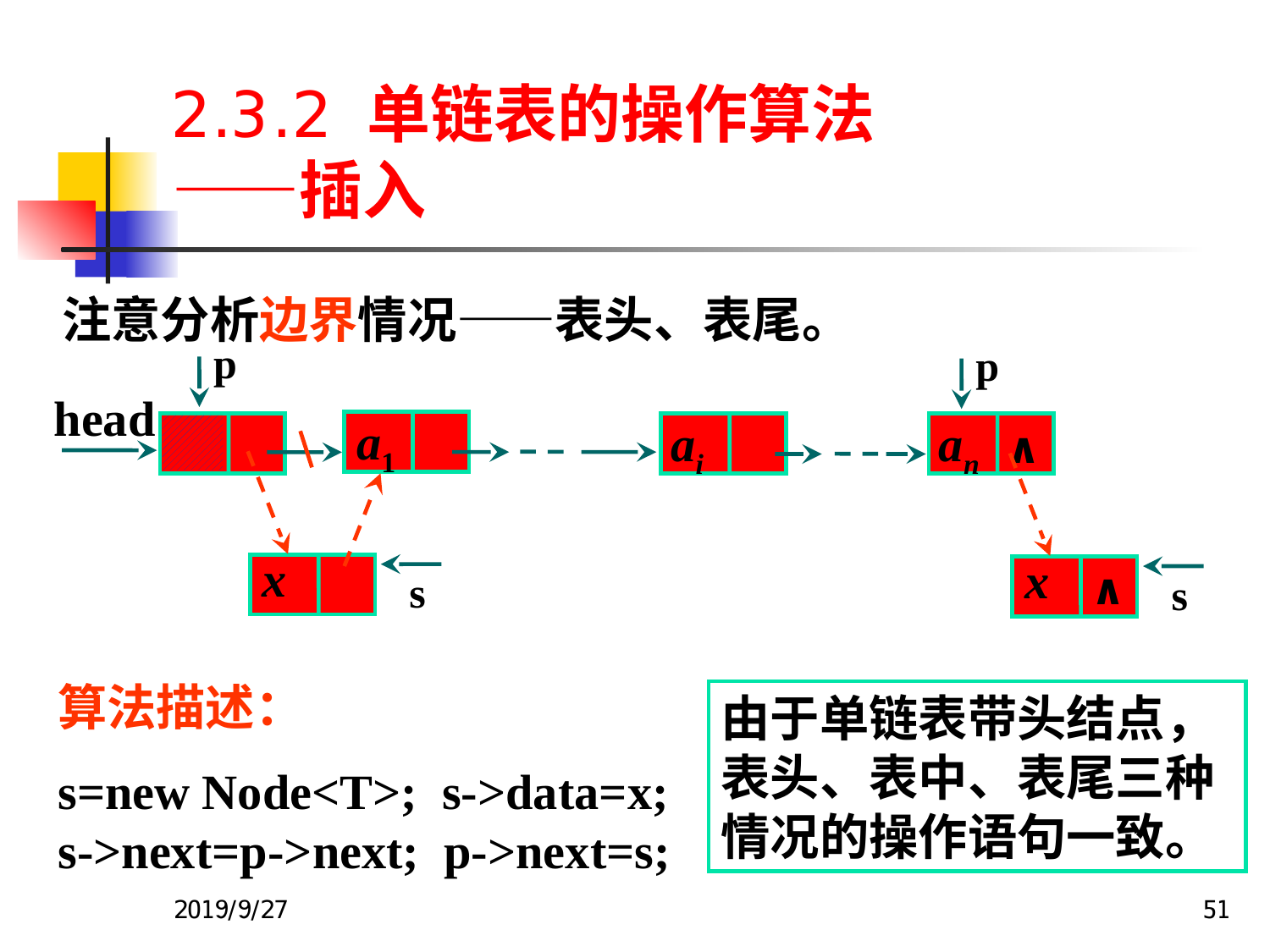

# 2.3.2 单链表的操作算法 ——插入
注意分析边界情况——表头、表尾。
p

x

s
p

x

s
head
a1

ai

an

∧

∧
算法描述：
s=new Node<T>;  s->data=x;
s->next=p->next;  p->next=s;
由于单链表带头结点，表头、表中、表尾三种情况的操作语句一致。
2019/9/27
51